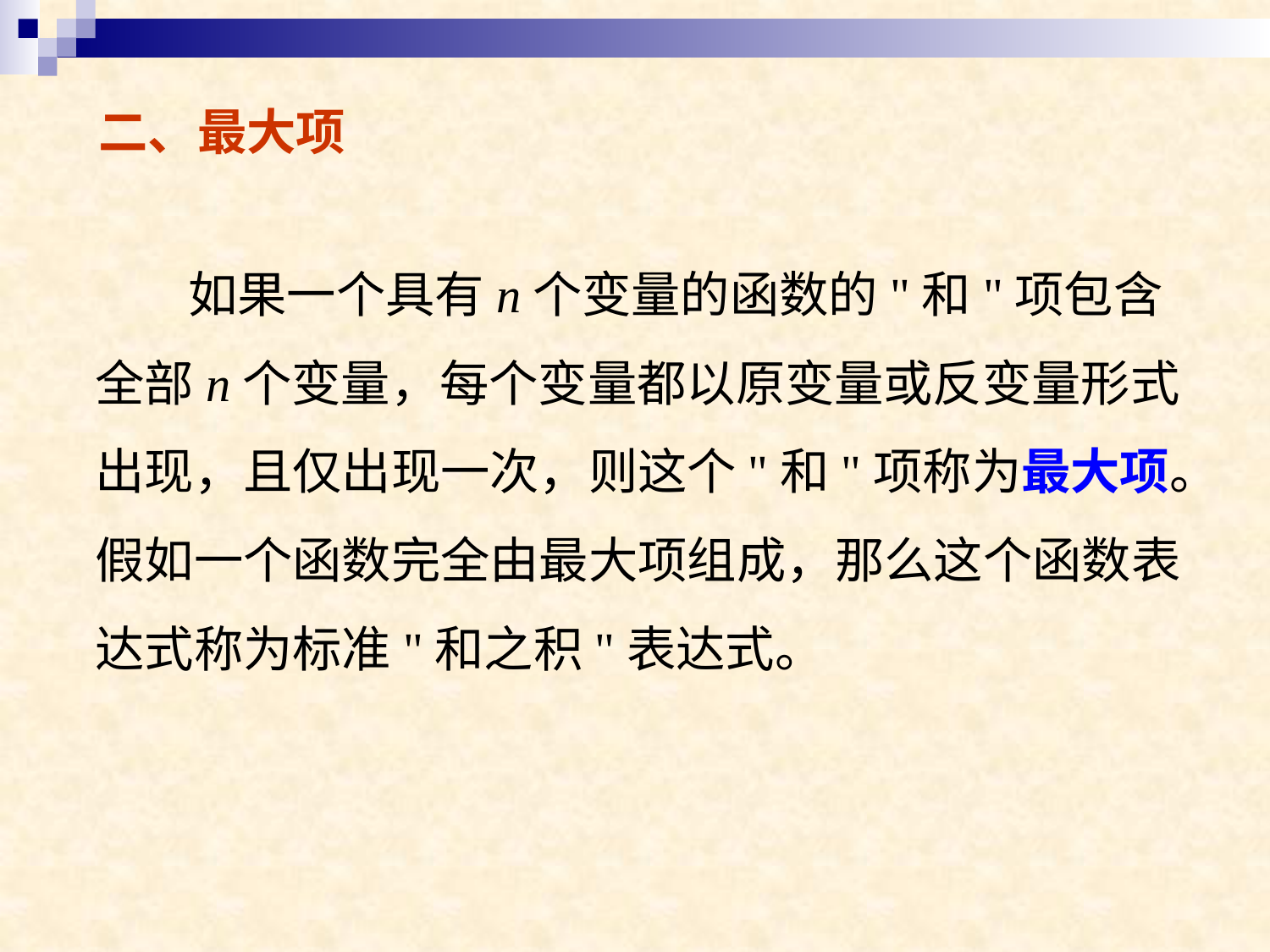

二、最大项
如果一个具有n个变量的函数的"和"项包含全部n个变量，每个变量都以原变量或反变量形式出现，且仅出现一次，则这个"和"项称为最大项。假如一个函数完全由最大项组成，那么这个函数表达式称为标准"和之积"表达式。